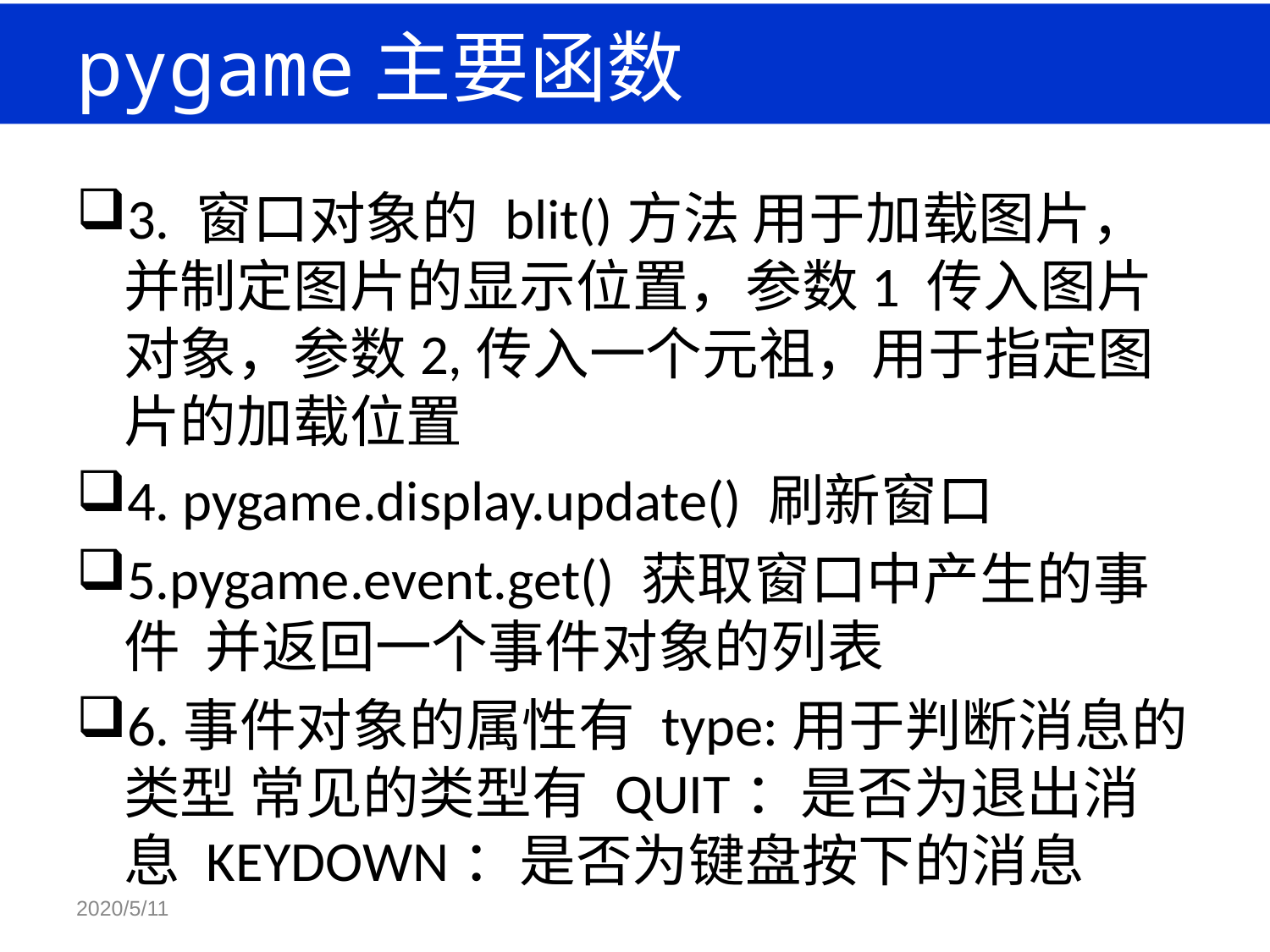

# pygame主要函数
3. 窗口对象的 blit()方法 用于加载图片，并制定图片的显示位置，参数1 传入图片对象，参数2,传入一个元祖，用于指定图片的加载位置
4. pygame.display.update() 刷新窗口
5.pygame.event.get() 获取窗口中产生的事件  并返回一个事件对象的列表
6.事件对象的属性有 type:用于判断消息的类型 常见的类型有 QUIT：是否为退出消息 KEYDOWN：是否为键盘按下的消息
2020/5/11